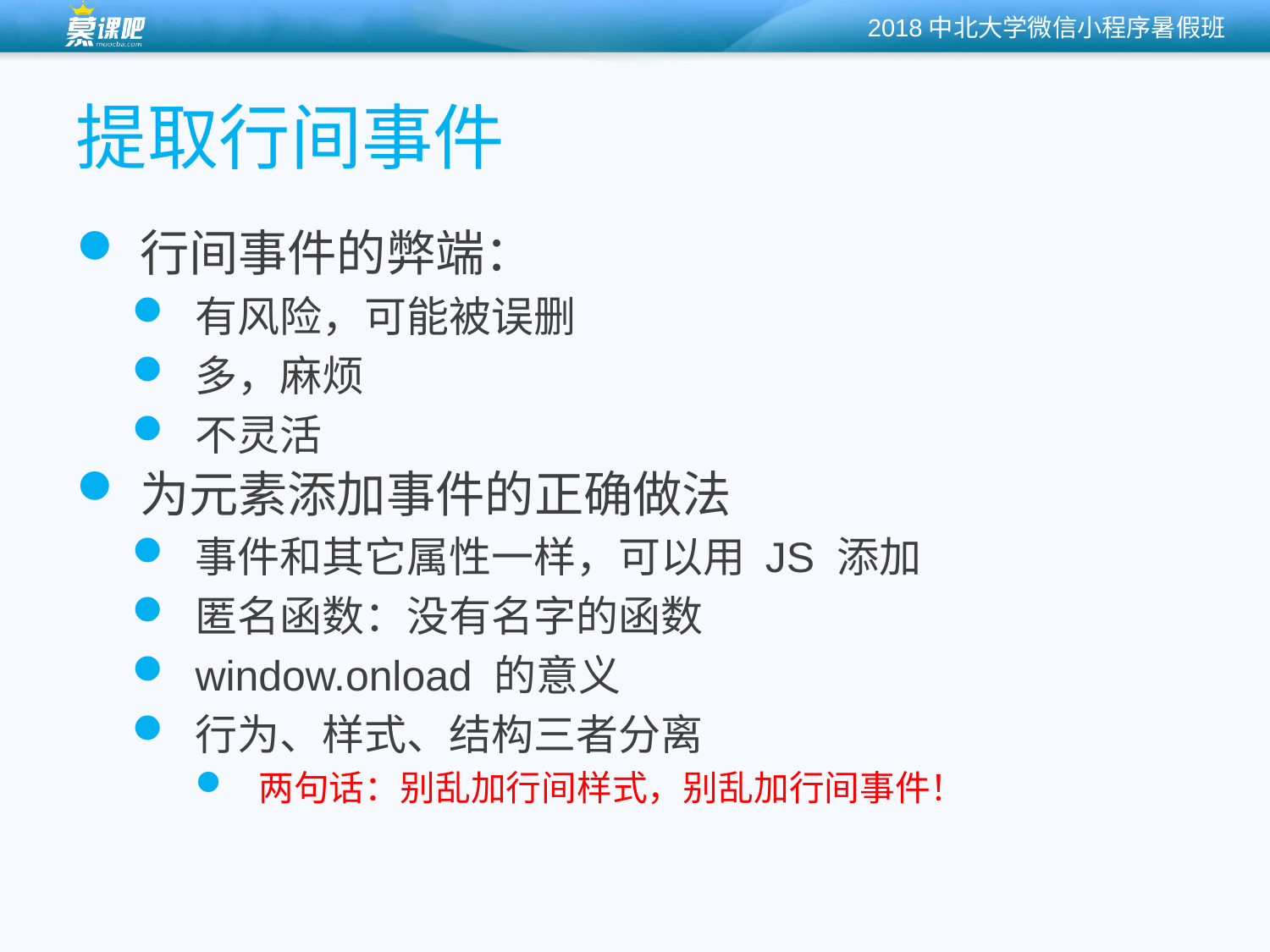

# 提取行间事件
行间事件的弊端：
有风险，可能被误删
多，麻烦
不灵活
为元素添加事件的正确做法
事件和其它属性一样，可以用 JS 添加
匿名函数：没有名字的函数
window.onload 的意义
行为、样式、结构三者分离
两句话：别乱加行间样式，别乱加行间事件！